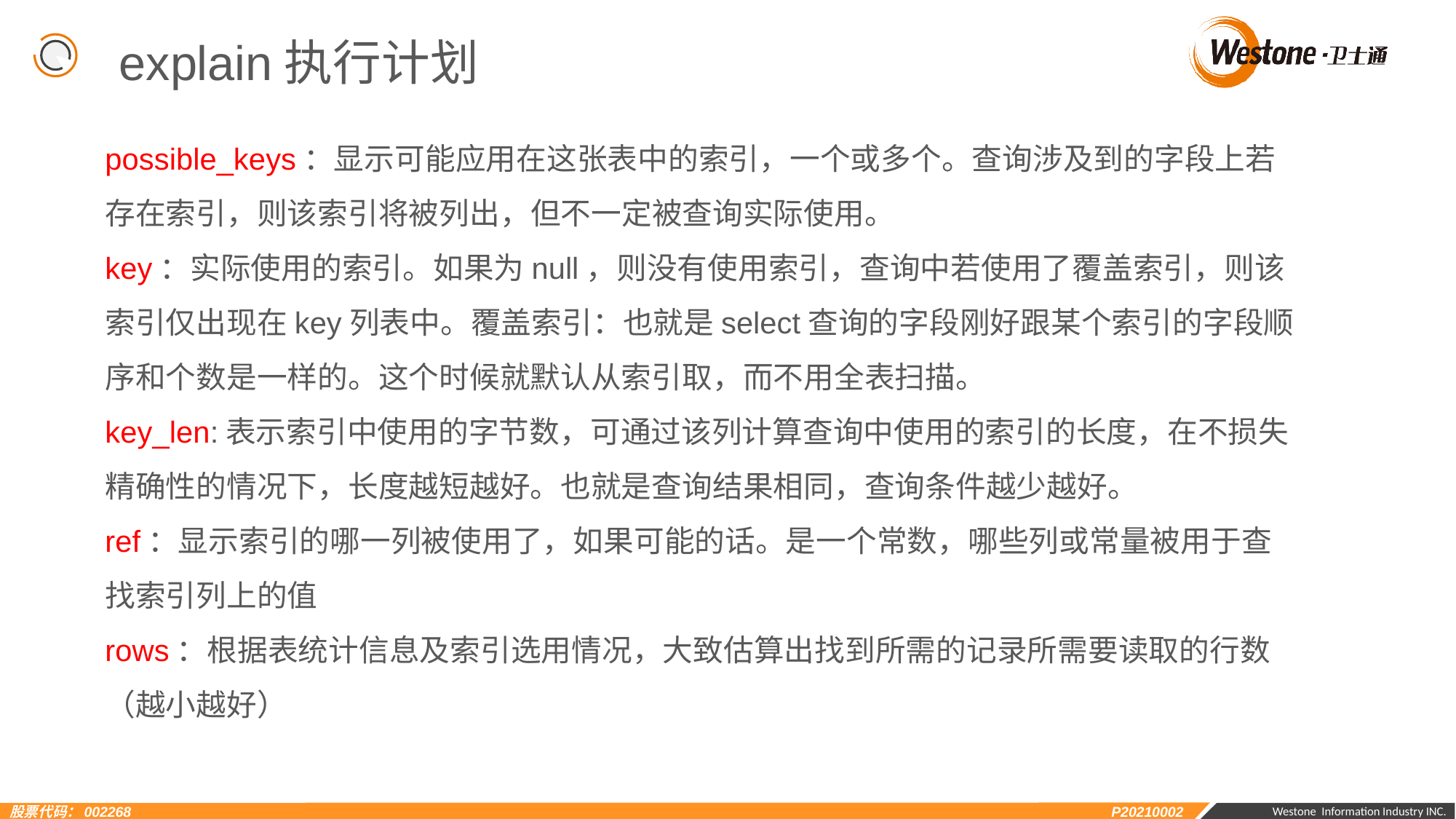

explain执行计划
possible_keys：显示可能应用在这张表中的索引，一个或多个。查询涉及到的字段上若存在索引，则该索引将被列出，但不一定被查询实际使用。
key：实际使用的索引。如果为null，则没有使用索引，查询中若使用了覆盖索引，则该索引仅出现在key列表中。覆盖索引：也就是select查询的字段刚好跟某个索引的字段顺序和个数是一样的。这个时候就默认从索引取，而不用全表扫描。
key_len:表示索引中使用的字节数，可通过该列计算查询中使用的索引的长度，在不损失精确性的情况下，长度越短越好。也就是查询结果相同，查询条件越少越好。
ref：显示索引的哪一列被使用了，如果可能的话。是一个常数，哪些列或常量被用于查找索引列上的值
rows：根据表统计信息及索引选用情况，大致估算出找到所需的记录所需要读取的行数（越小越好）